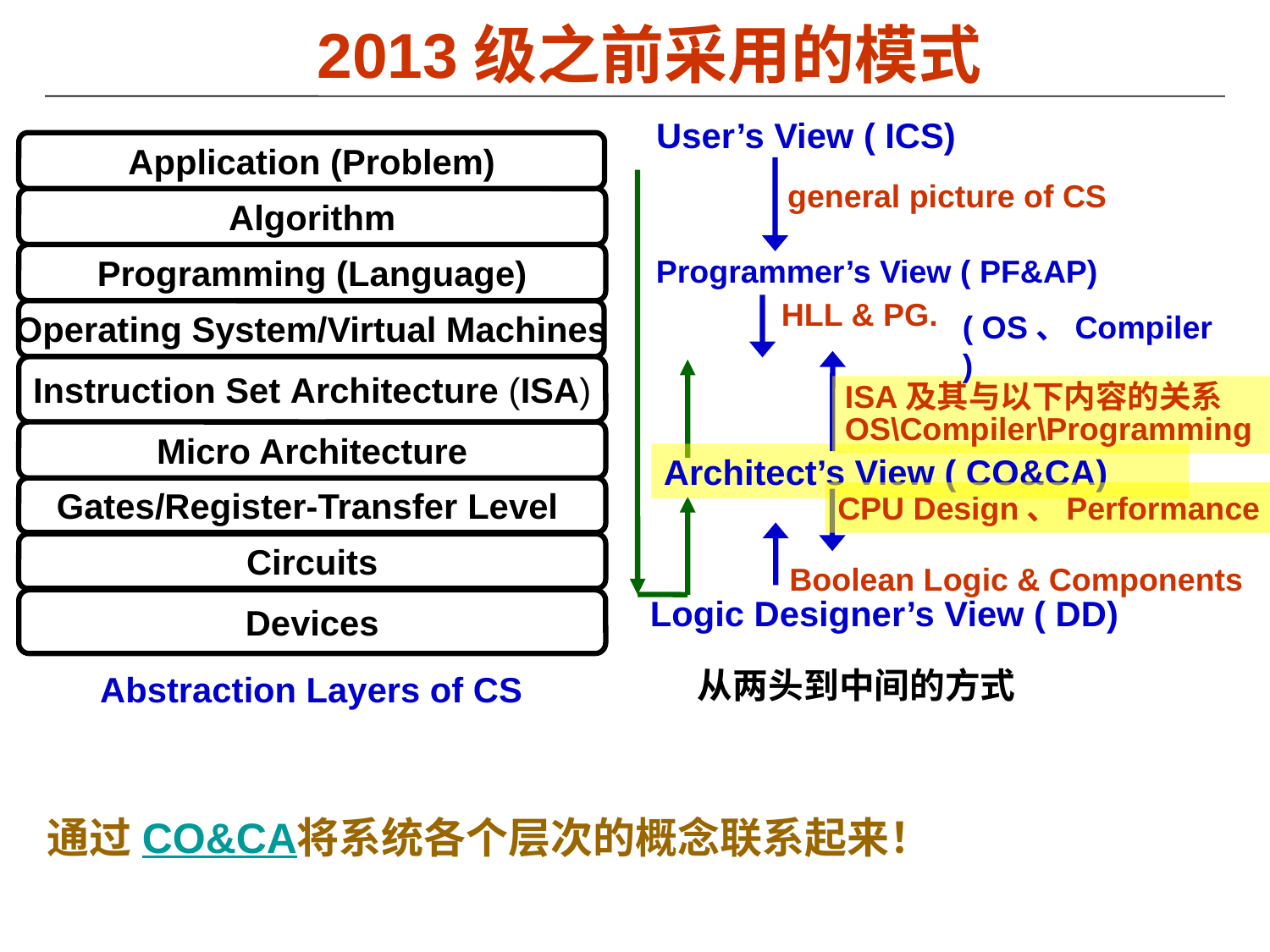

# 2013级之前采用的模式
User’s View ( ICS)

general picture of CS
Application (Problem)

Algorithm
Programming (Language)
Programmer’s View ( PF&AP)
HLL & PG.

Operating System/Virtual Machines
( OS、Compiler )

ISA及其与以下内容的关系OS\Compiler\Programming
Architect’s View ( CO&CA)
CPU Design、Performance

Instruction Set Architecture (ISA)
Micro Architecture
Gates/Register-Transfer Level

Logic Designer’s View ( DD)
Boolean Logic & Components
Circuits
Devices
从两头到中间的方式
Abstraction Layers of CS
通过CO&CA将系统各个层次的概念联系起来！